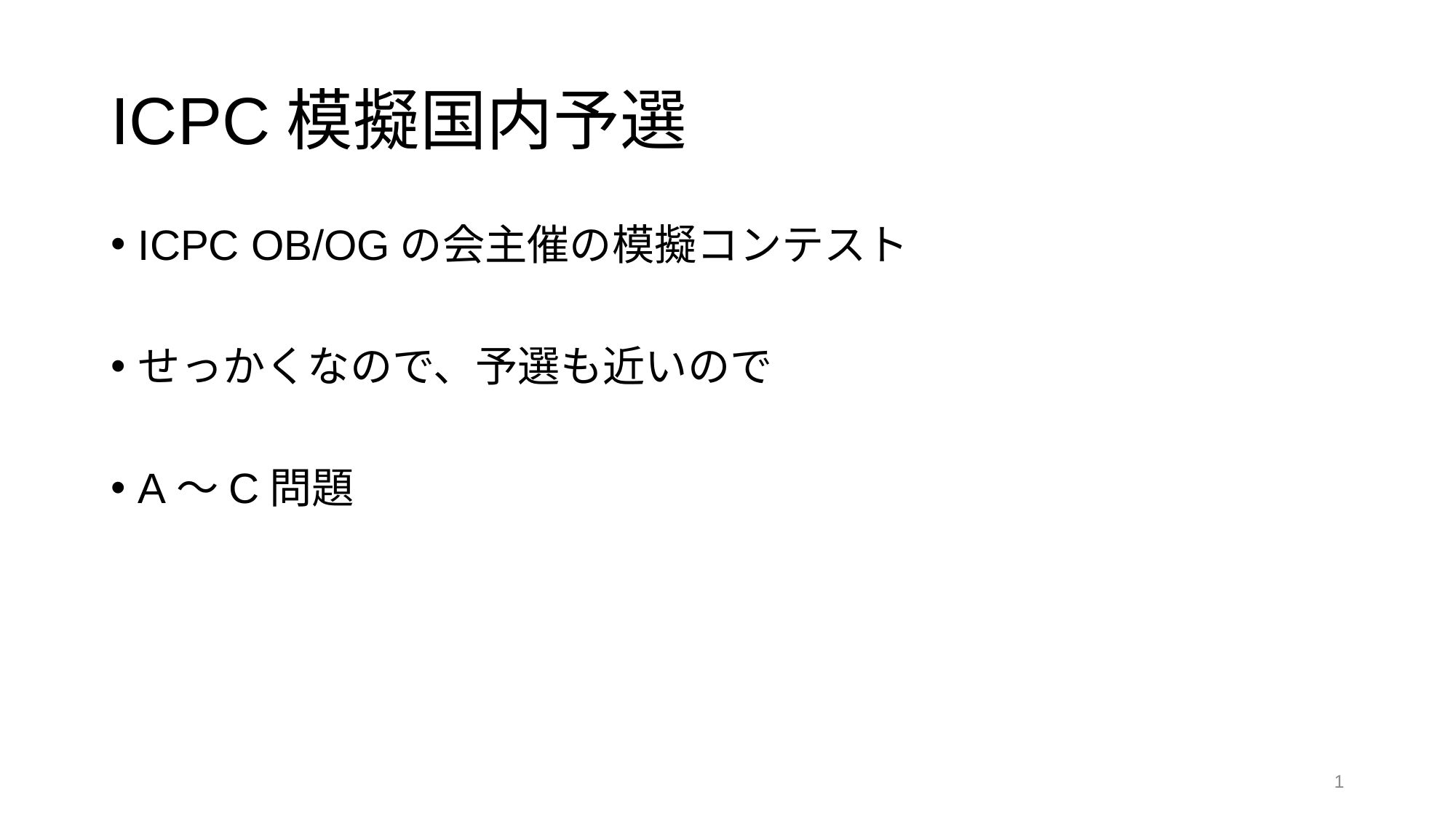

# ICPC模擬国内予選
ICPC OB/OGの会主催の模擬コンテスト

せっかくなので、予選も近いので

A～C問題
1